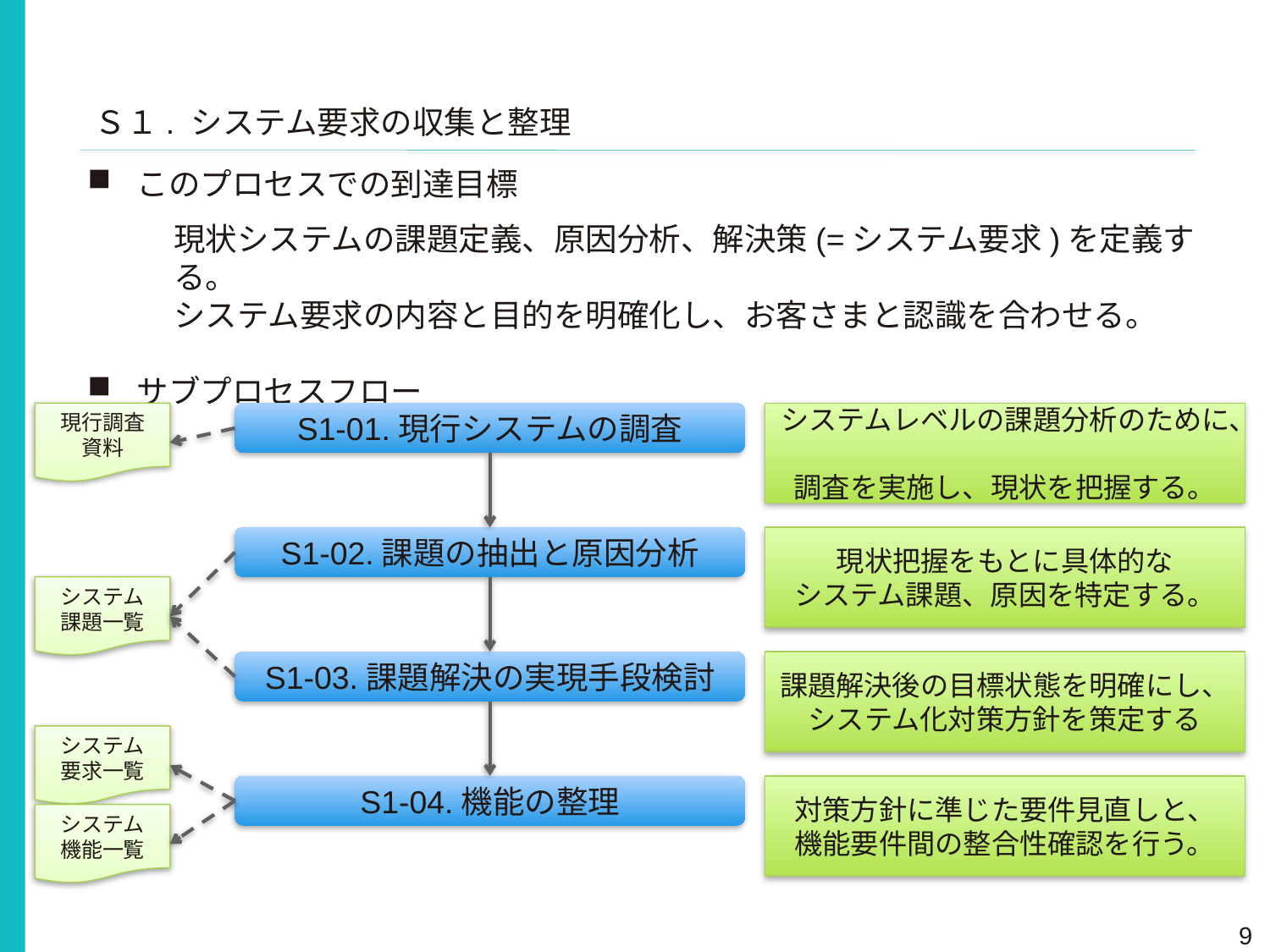

Ｓ１. システム要求の収集と整理
このプロセスでの到達目標

現状システムの課題定義、原因分析、解決策(=システム要求)を定義する。
システム要求の内容と目的を明確化し、お客さまと認識を合わせる。

サブプロセスフロー
現行調査
資料
S1-01.現行システムの調査
システムレベルの課題分析のために、
調査を実施し、現状を把握する。
S1-02.課題の抽出と原因分析
現状把握をもとに具体的な
システム課題、原因を特定する。
システム
課題一覧
S1-03.課題解決の実現手段検討
課題解決後の目標状態を明確にし、
システム化対策方針を策定する
システム
要求一覧
S1-04.機能の整理
対策方針に準じた要件見直しと、
機能要件間の整合性確認を行う。
システム
機能一覧
9